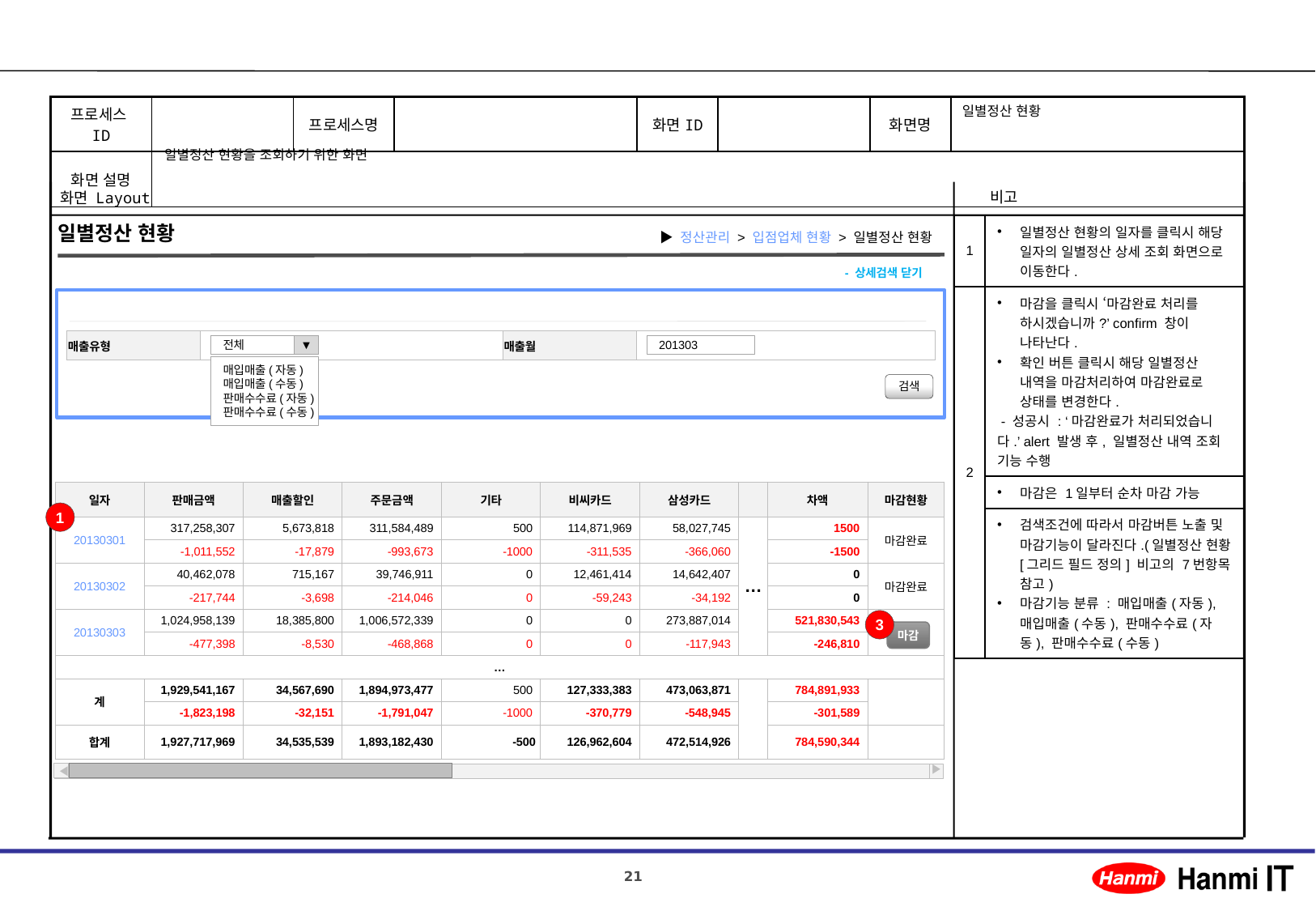

일별정산 현황
일별정산 현황을 조회하기 위한 화면
일별정산 현황
| 1 | 일별정산 현황의 일자를 클릭시 해당 일자의 일별정산 상세 조회 화면으로 이동한다. |
| --- | --- |
| 2 | 마감을 클릭시 ‘마감완료 처리를 하시겠습니까?’ confirm 창이 나타난다. 확인 버튼 클릭시 해당 일별정산 내역을 마감처리하여 마감완료로 상태를 변경한다. - 성공시 : ‘마감완료가 처리되었습니다.’ alert 발생 후, 일별정산 내역 조회 기능 수행 |
|  | 마감은 1일부터 순차 마감 가능 |
|  | 검색조건에 따라서 마감버튼 노출 및 마감기능이 달라진다.(일별정산 현황 [그리드 필드 정의] 비고의 7번항목 참고) 마감기능 분류 : 매입매출(자동), 매입매출(수동), 판매수수료(자동), 판매수수료(수동) |
▶ 정산관리 > 입점업체 현황 > 일별정산 현황
- 상세검색 닫기

| 매출유형 |  | 매출월 |  |
| --- | --- | --- | --- |
전체
▼
201303
매입매출(자동)
매입매출(수동)
판매수수료(자동)
판매수수료(수동)
검색
| 일자 | 판매금액 | 매출할인 | 주문금액 | 기타 | 비씨카드 | 삼성카드 |  | 차액 | 마감현황 |
| --- | --- | --- | --- | --- | --- | --- | --- | --- | --- |
| 20130301 | 317,258,307 | 5,673,818 | 311,584,489 | 500 | 114,871,969 | 58,027,745 | … | 1500 | 마감완료 |
|  | -1,011,552 | -17,879 | -993,673 | -1000 | -311,535 | -366,060 |  | -1500 |  |
| 20130302 | 40,462,078 | 715,167 | 39,746,911 | 0 | 12,461,414 | 14,642,407 |  | 0 | 마감완료 |
|  | -217,744 | -3,698 | -214,046 | 0 | -59,243 | -34,192 |  | 0 |  |
| 20130303 | 1,024,958,139 | 18,385,800 | 1,006,572,339 | 0 | 0 | 273,887,014 |  | 521,830,543 |  |
|  | -477,398 | -8,530 | -468,868 | 0 | 0 | -117,943 |  | -246,810 |  |
| … |  |  |  |  |  |  |  |  |  |
| 계 | 1,929,541,167 | 34,567,690 | 1,894,973,477 | 500 | 127,333,383 | 473,063,871 |  | 784,891,933 |  |
|  | -1,823,198 | -32,151 | -1,791,047 | -1000 | -370,779 | -548,945 |  | -301,589 |  |
| 합계 | 1,927,717,969 | 34,535,539 | 1,893,182,430 | -500 | 126,962,604 | 472,514,926 |  | 784,590,344 |  |
1
3
마감
◀

◀